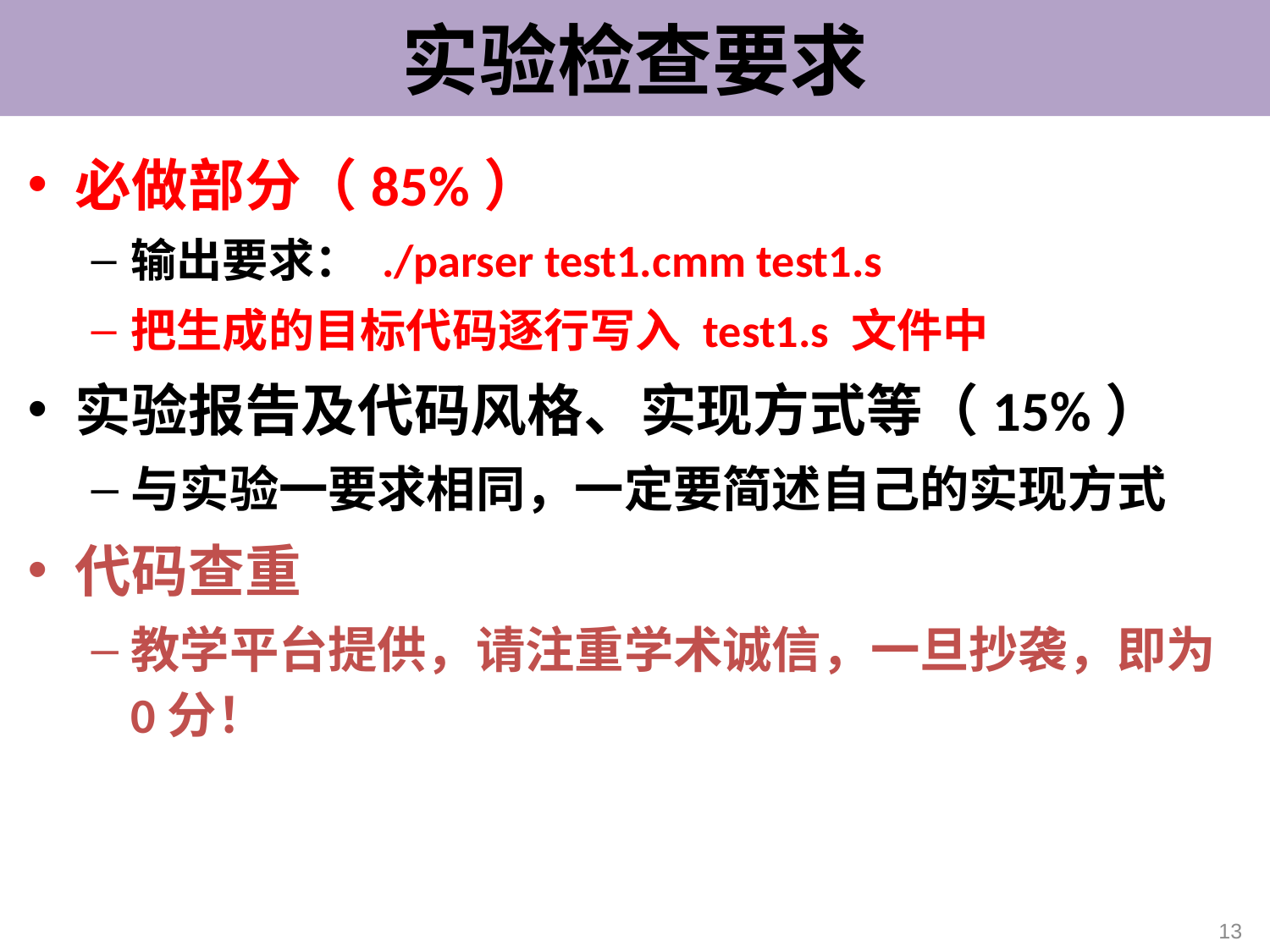

# 实验检查要求
必做部分（85%）
输出要求： ./parser test1.cmm test1.s
把生成的目标代码逐行写入 test1.s 文件中
实验报告及代码风格、实现方式等（15%）
与实验一要求相同，一定要简述自己的实现方式
代码查重
教学平台提供，请注重学术诚信，一旦抄袭，即为 0分！
13